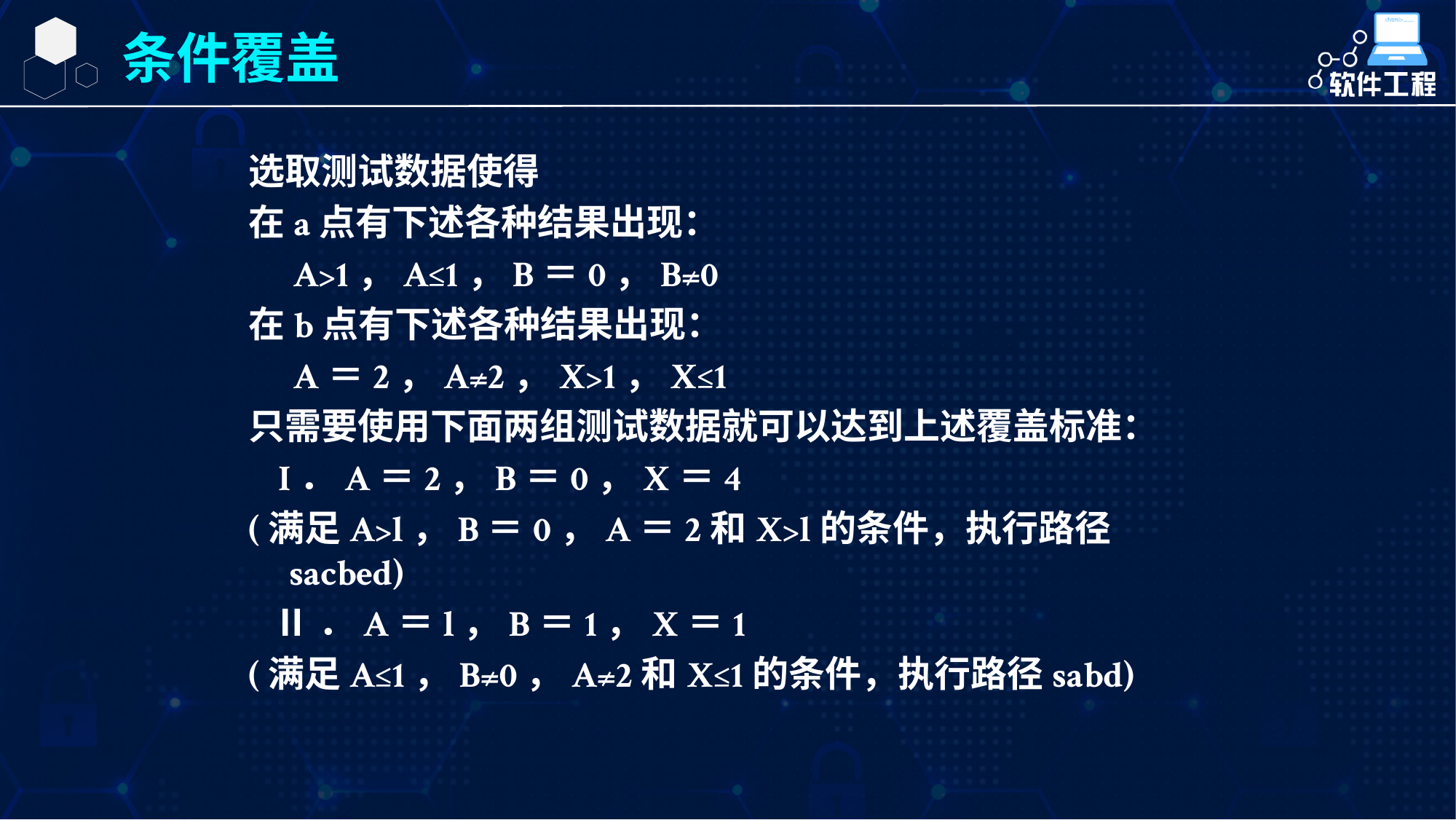

条件覆盖
选取测试数据使得
在a点有下述各种结果出现：
      A>1，A≤1，B＝0，B≠0
在b点有下述各种结果出现：
      A＝2，A≠2，X>1，X≤1
只需要使用下面两组测试数据就可以达到上述覆盖标准：
    I．A＝2，B＝0，X＝4
(满足A>l，B＝0，A＝2和X>l的条件，执行路径sacbed)
   Ⅱ．A＝l，B＝1，X＝1
(满足A≤1，B≠0，A≠2和X≤1的条件，执行路径sabd)